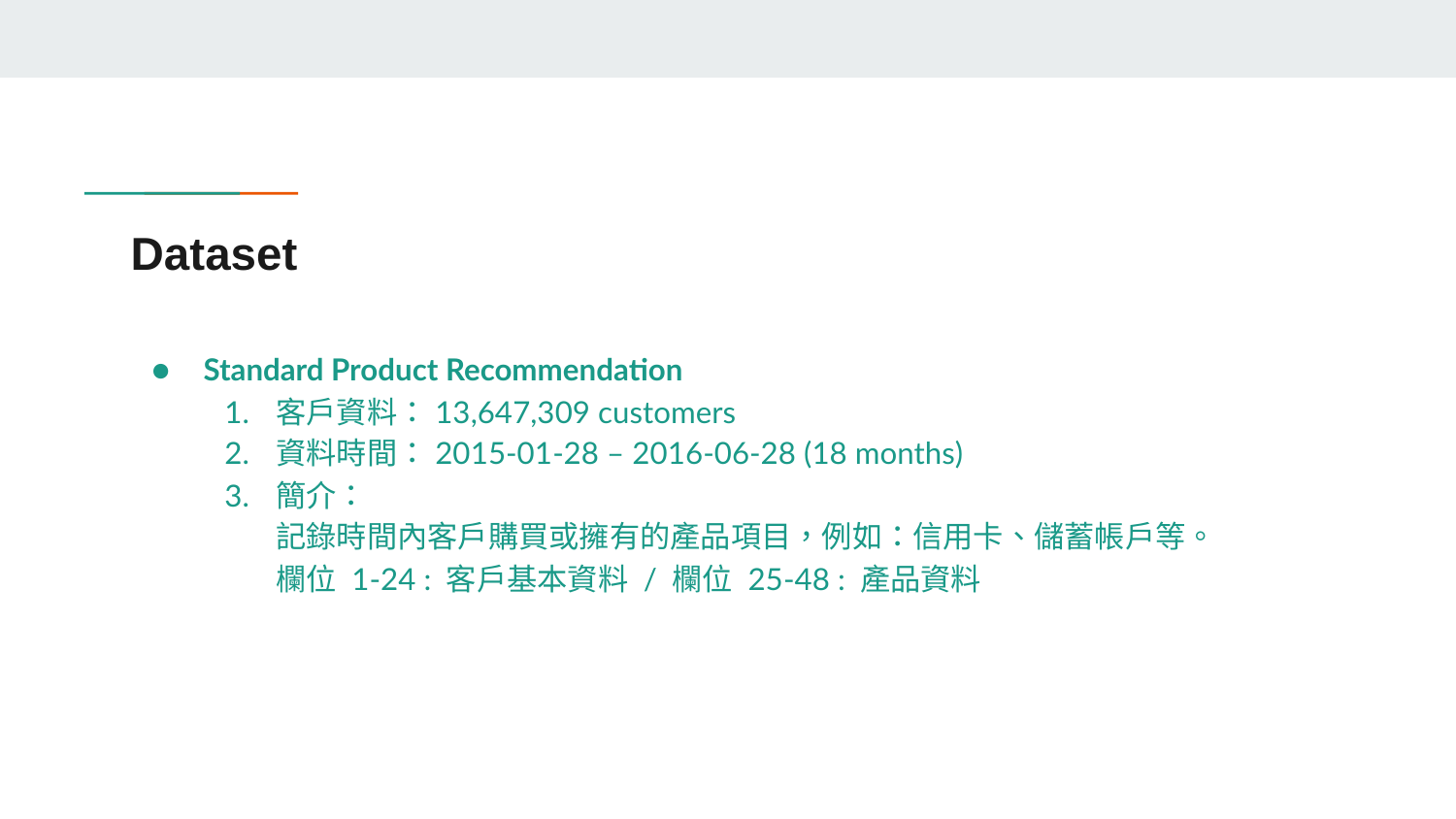

# Dataset
Standard Product Recommendation
客戶資料：13,647,309 customers
資料時間：2015-01-28 – 2016-06-28 (18 months)
簡介：
記錄時間內客戶購買或擁有的產品項目，例如：信用卡、儲蓄帳戶等。
欄位 1-24 : 客戶基本資料 / 欄位 25-48 : 產品資料